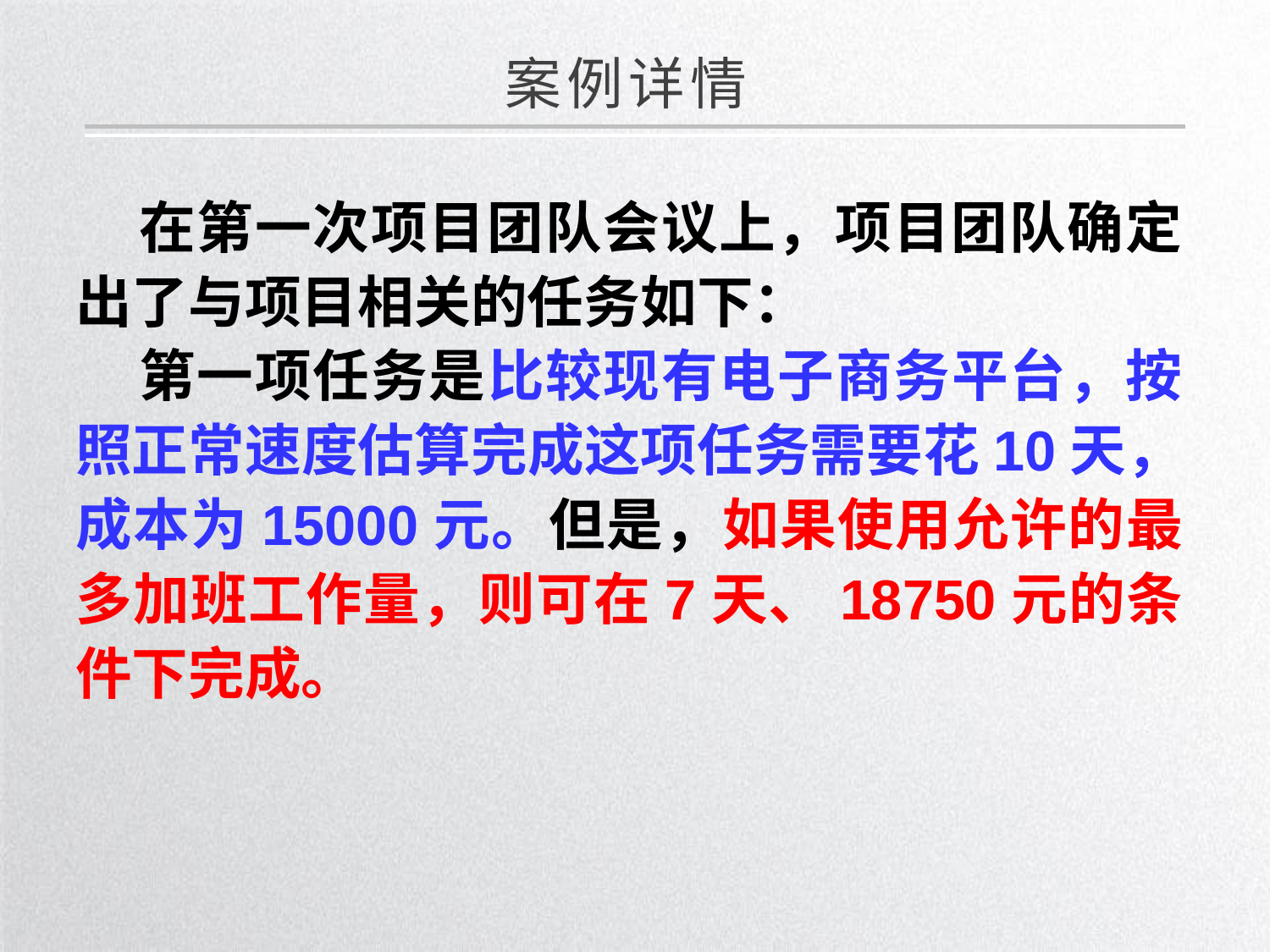

案例详情
在第一次项目团队会议上，项目团队确定出了与项目相关的任务如下：
第一项任务是比较现有电子商务平台，按照正常速度估算完成这项任务需要花10天，成本为15000元。但是，如果使用允许的最多加班工作量，则可在7天、18750元的条件下完成。